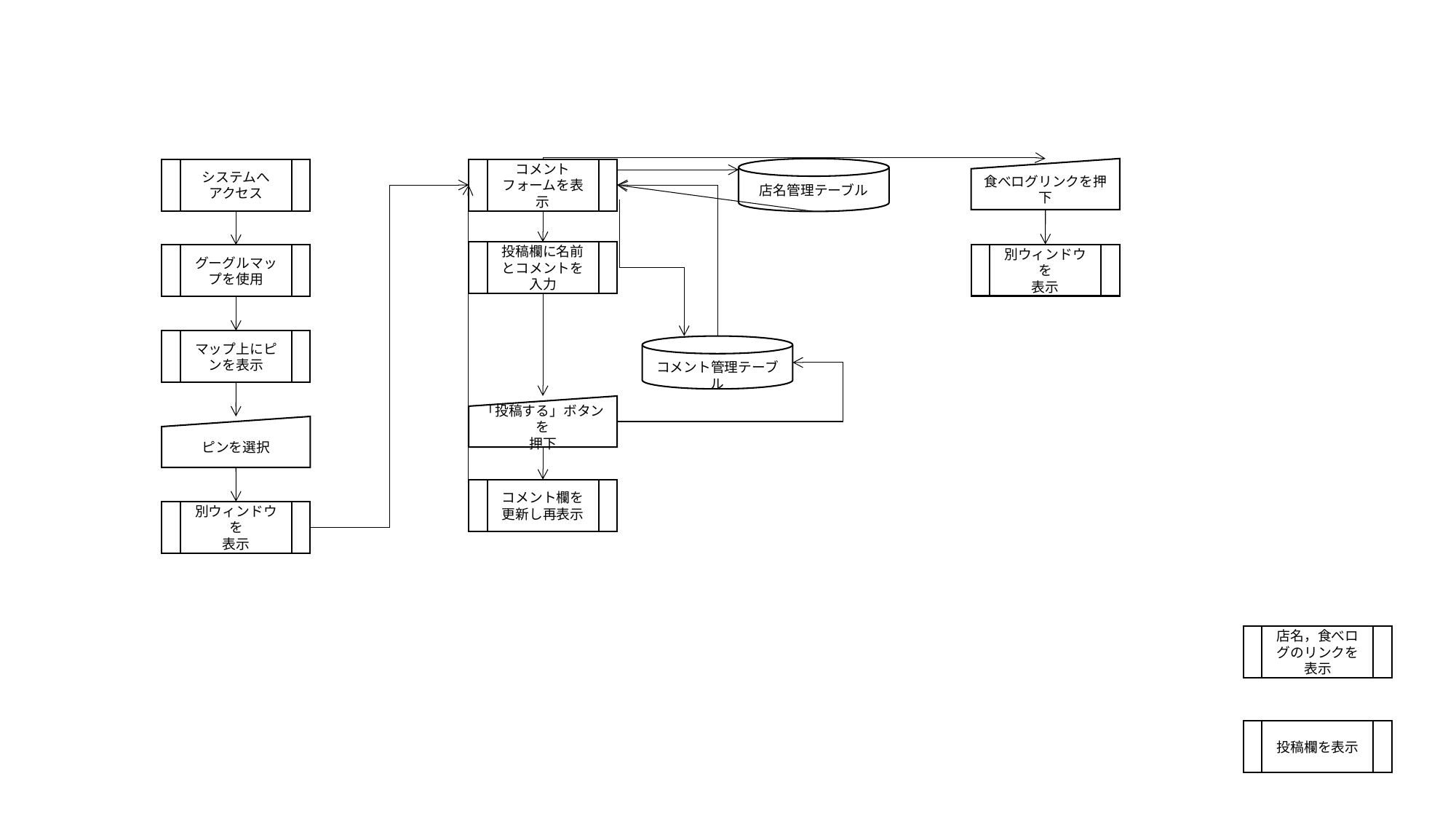

店名管理テーブル
食べログリンクを押下
システムへ
アクセス
コメントフォームを表示
投稿欄に名前とコメントを入力
別ウィンドウを
表示
グーグルマップを使用
マップ上にピンを表示
コメント管理テーブル
「投稿する」ボタンを
押下
ピンを選択
コメント欄を
更新し再表示
別ウィンドウを
表示
店名，食べログのリンクを表示
投稿欄を表示